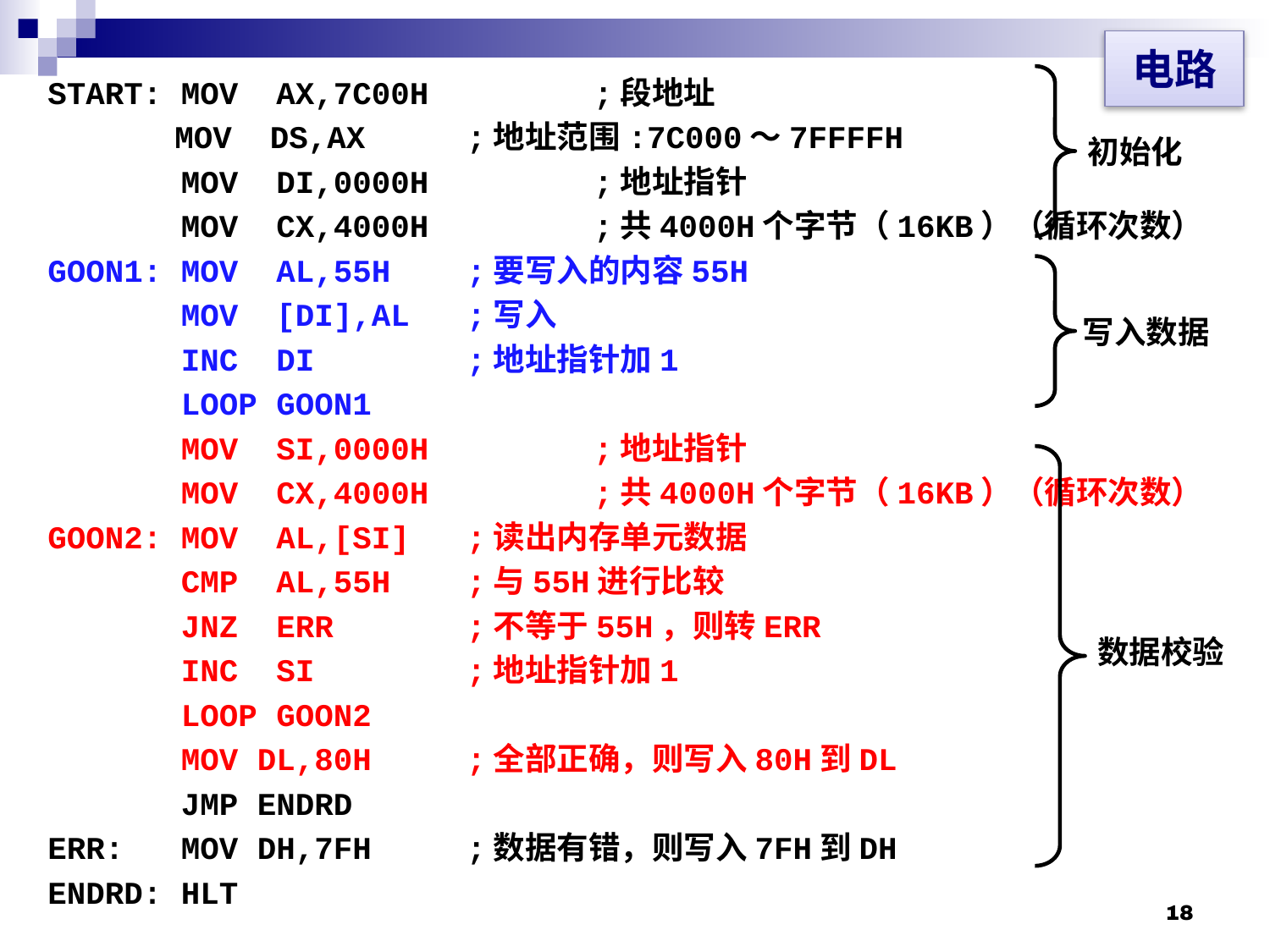

电路
START: MOV  AX,7C00H	  ;段地址
	MOV  DS,AX	  ;地址范围:7C000～7FFFFH
       MOV  DI,0000H	  ;地址指针
       MOV  CX,4000H	  ;共4000H个字节（16KB）（循环次数）
GOON1: MOV  AL,55H    ;要写入的内容55H
       MOV  [DI],AL	  ;写入
       INC  DI	  ;地址指针加1
       LOOP GOON1
       MOV  SI,0000H	  ;地址指针
       MOV  CX,4000H	  ;共4000H个字节（16KB）（循环次数）
GOON2: MOV  AL,[SI]	  ;读出内存单元数据
       CMP  AL,55H	  ;与55H进行比较
       JNZ  ERR       ;不等于55H，则转ERR
       INC  SI	  ;地址指针加1
       LOOP GOON2
       MOV DL,80H     ;全部正确，则写入80H到DL
       JMP ENDRD
ERR:   MOV DH,7FH     ;数据有错，则写入7FH到DH
ENDRD: HLT

初始化

写入数据

数据校验
18